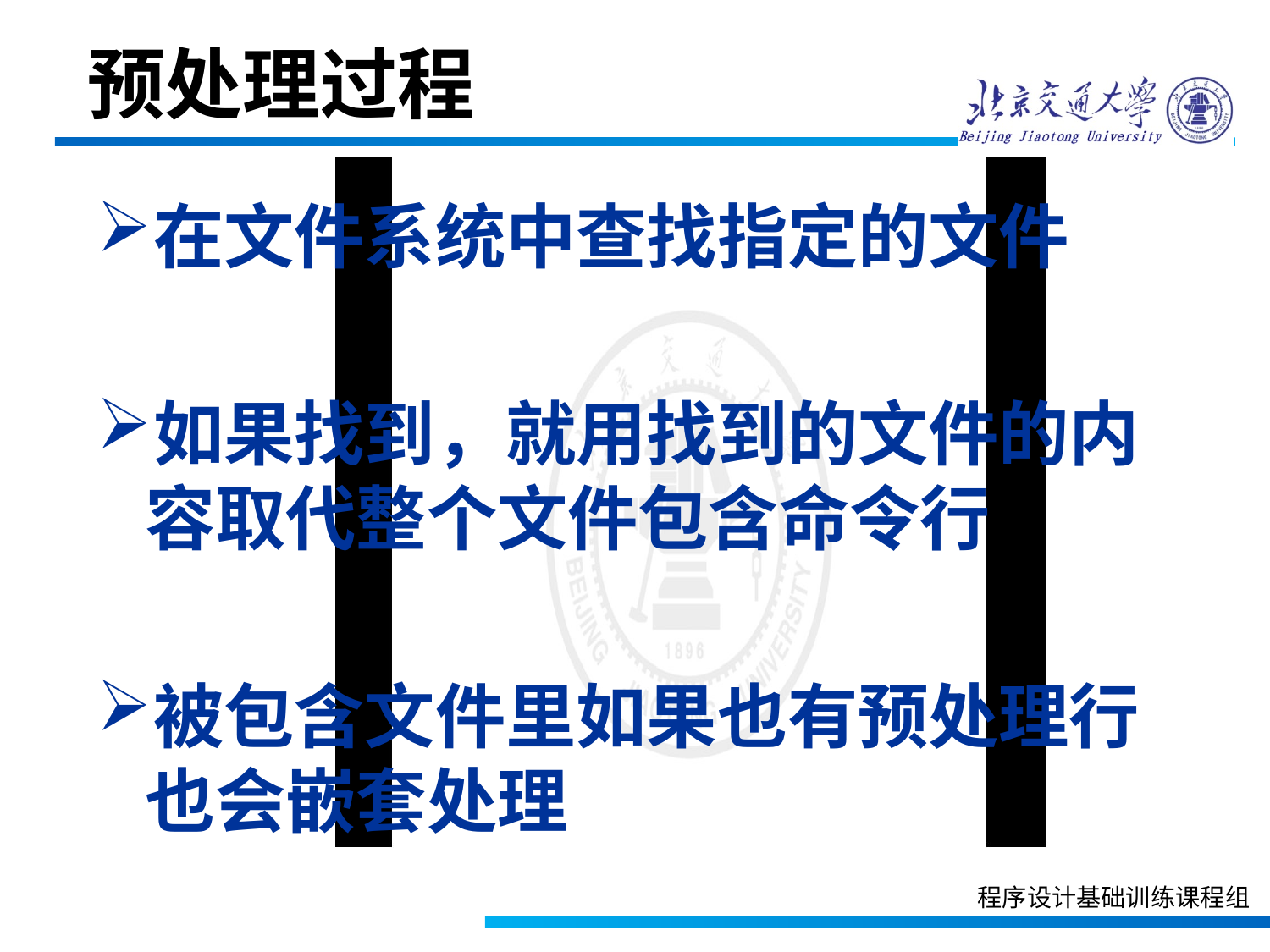

预处理过程
在文件系统中查找指定的文件

如果找到，就用找到的文件的内容取代整个文件包含命令行

被包含文件里如果也有预处理行也会嵌套处理
程序设计基础训练课程组